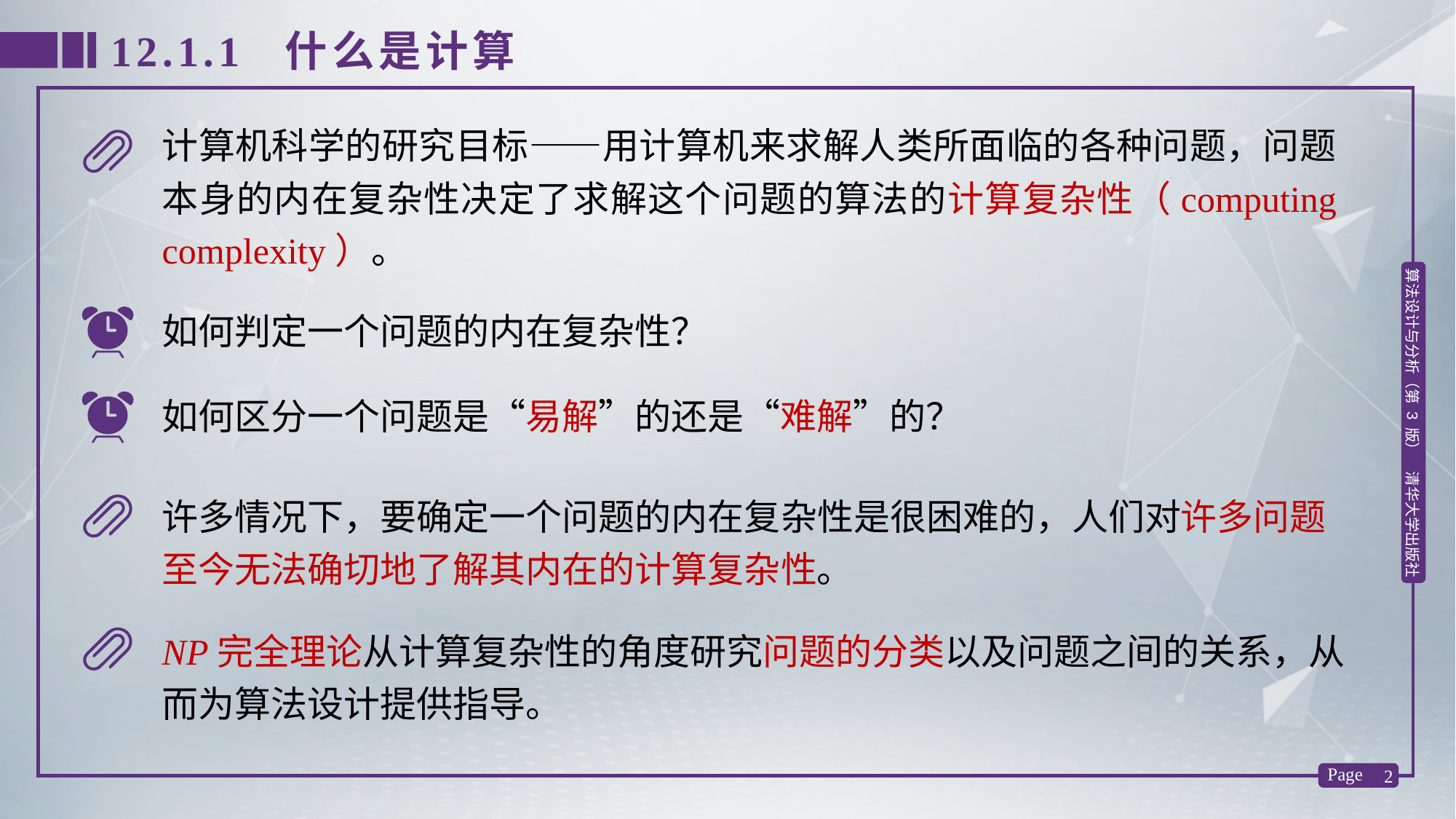

12.1.1  什么是计算
计算机科学的研究目标——用计算机来求解人类所面临的各种问题，问题本身的内在复杂性决定了求解这个问题的算法的计算复杂性（computing complexity）。

如何判定一个问题的内在复杂性？

如何区分一个问题是“易解”的还是“难解”的？

许多情况下，要确定一个问题的内在复杂性是很困难的，人们对许多问题至今无法确切地了解其内在的计算复杂性。

NP完全理论从计算复杂性的角度研究问题的分类以及问题之间的关系，从而为算法设计提供指导。